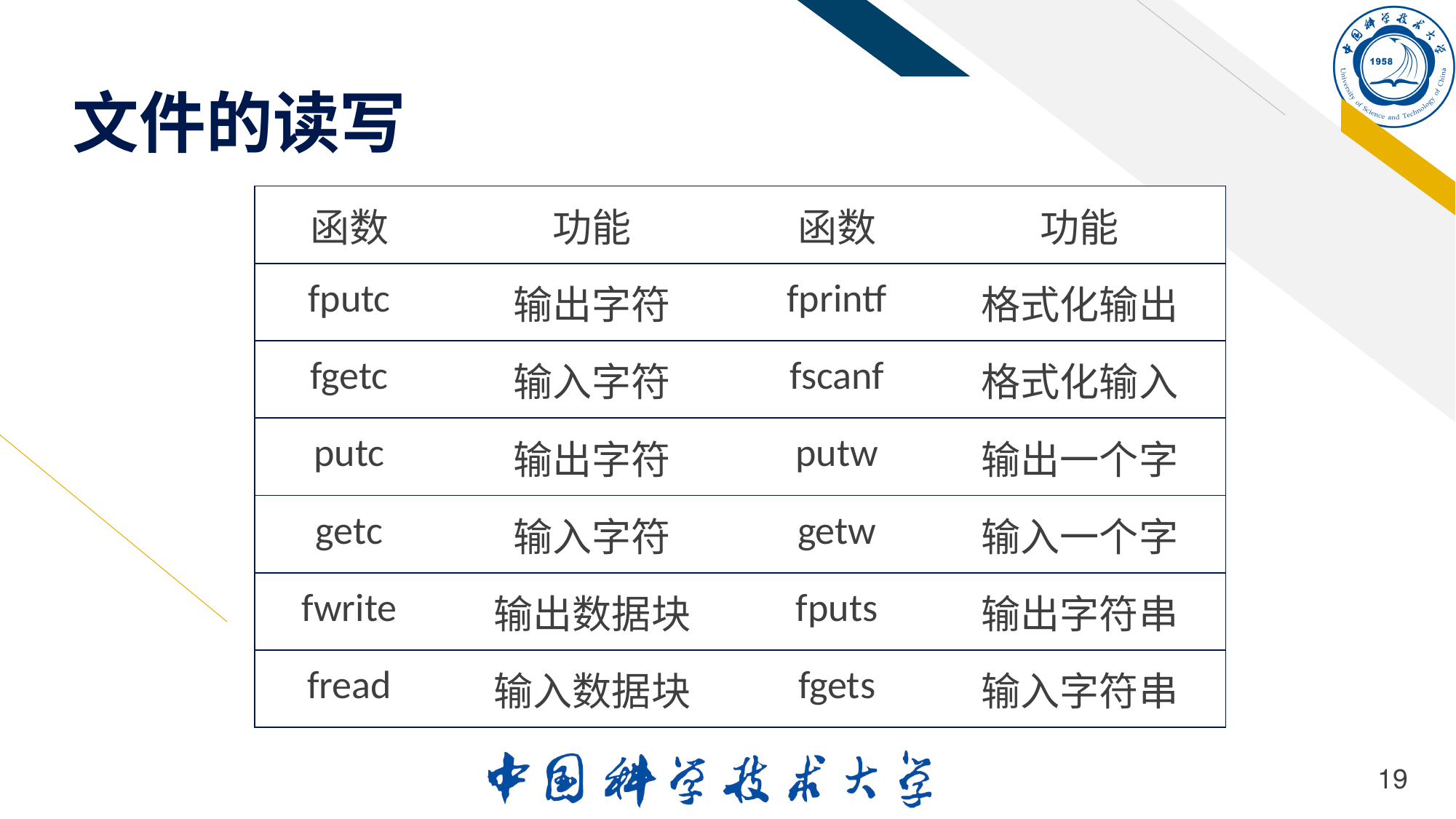

# 文件的读写
| 函数 | 功能 | 函数 | 功能 |
| --- | --- | --- | --- |
| fputc | 输出字符 | fprintf | 格式化输出 |
| fgetc | 输入字符 | fscanf | 格式化输入 |
| putc | 输出字符 | putw | 输出一个字 |
| getc | 输入字符 | getw | 输入一个字 |
| fwrite | 输出数据块 | fputs | 输出字符串 |
| fread | 输入数据块 | fgets | 输入字符串 |

19